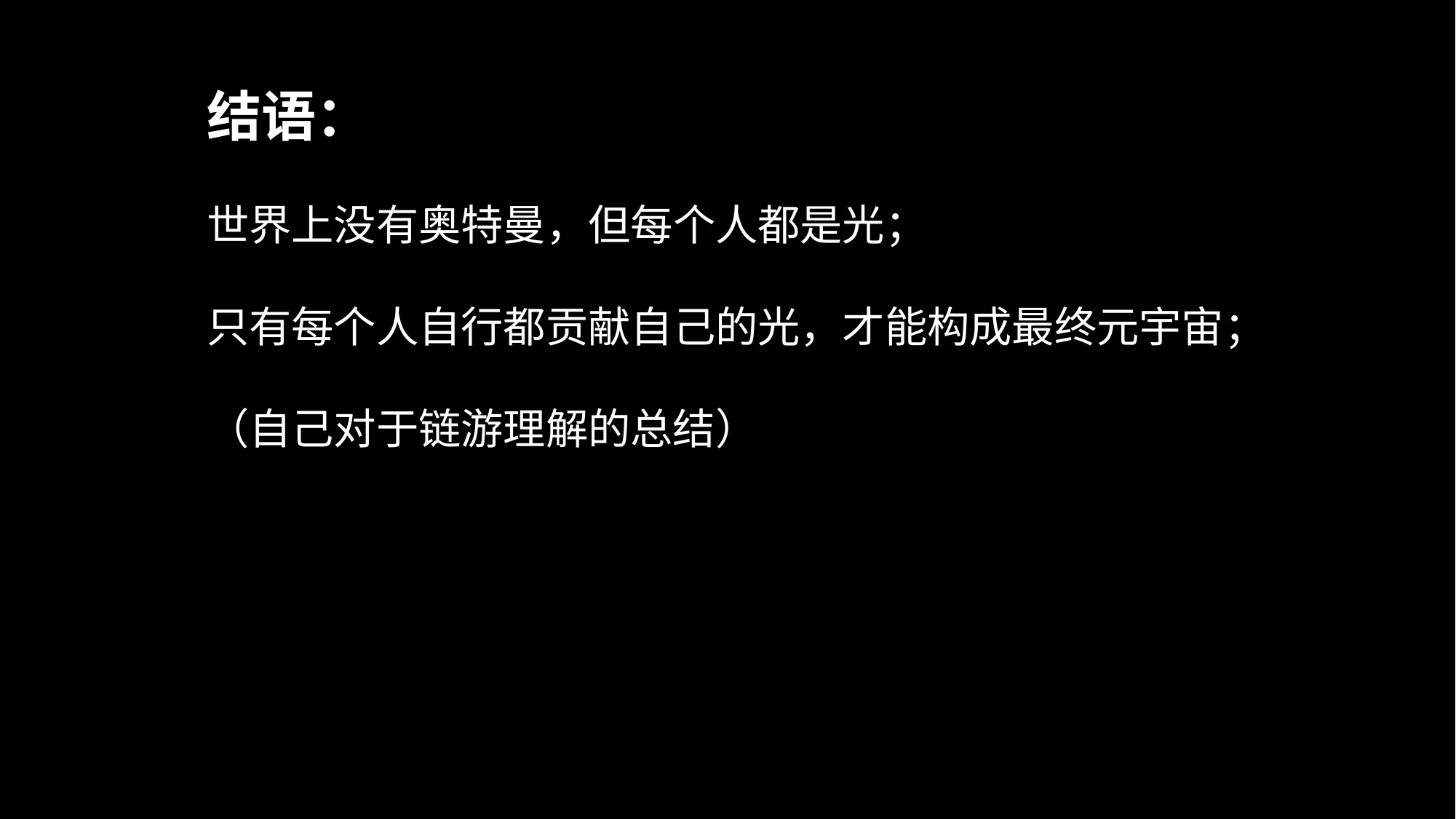

结语：

世界上没有奥特曼，但每个人都是光；

只有每个人自行都贡献自己的光，才能构成最终元宇宙；

（自己对于链游理解的总结）